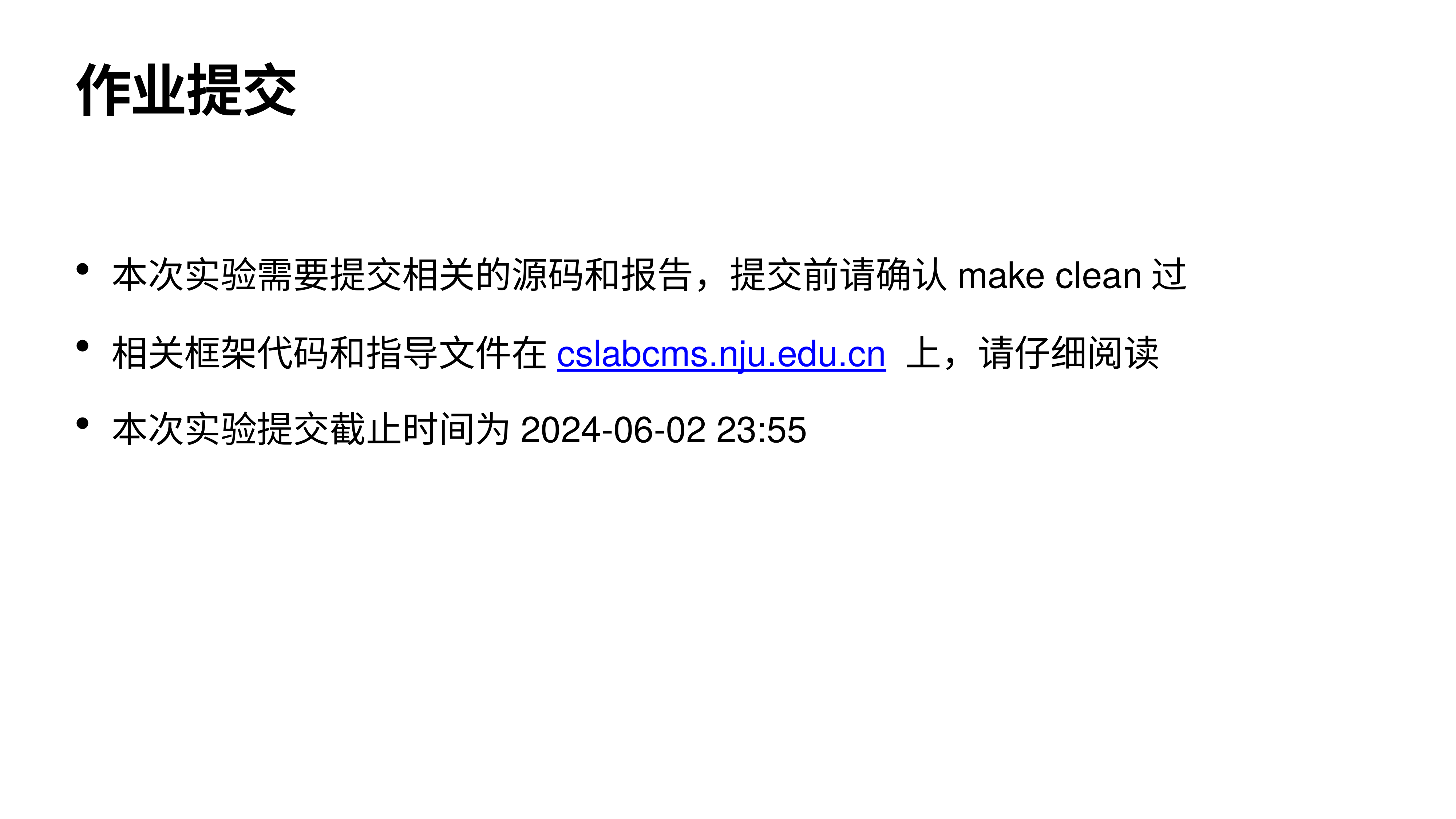

# 作业提交
本次实验需要提交相关的源码和报告，提交前请确认make clean过
相关框架代码和指导文件在cslabcms.nju.edu.cn 上，请仔细阅读
本次实验提交截止时间为2024-06-02 23:55